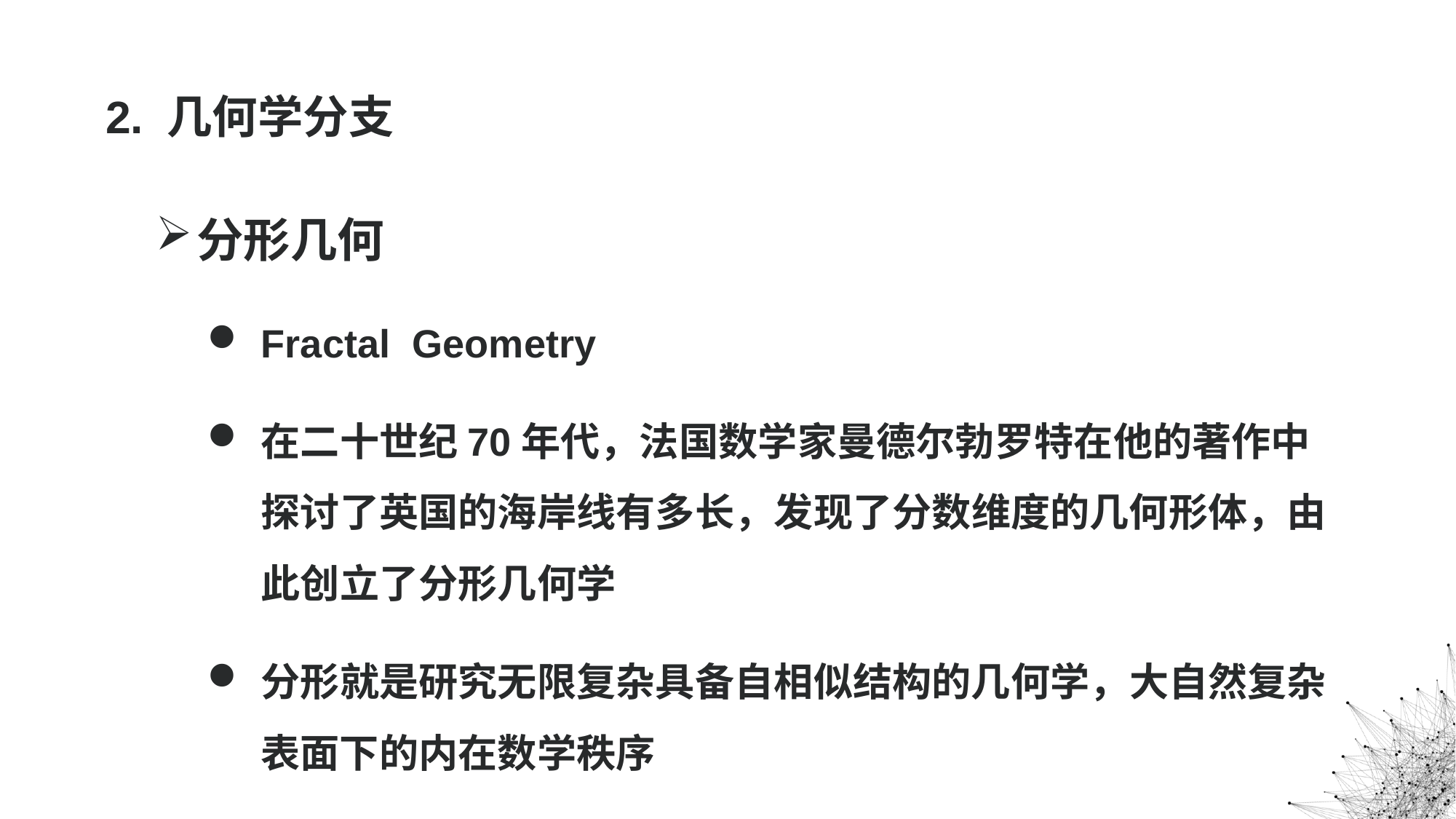

# 2. 几何学分支
分形几何
Fractal  Geometry
在二十世纪70年代，法国数学家曼德尔勃罗特在他的著作中探讨了英国的海岸线有多长，发现了分数维度的几何形体，由此创立了分形几何学
分形就是研究无限复杂具备自相似结构的几何学，大自然复杂表面下的内在数学秩序